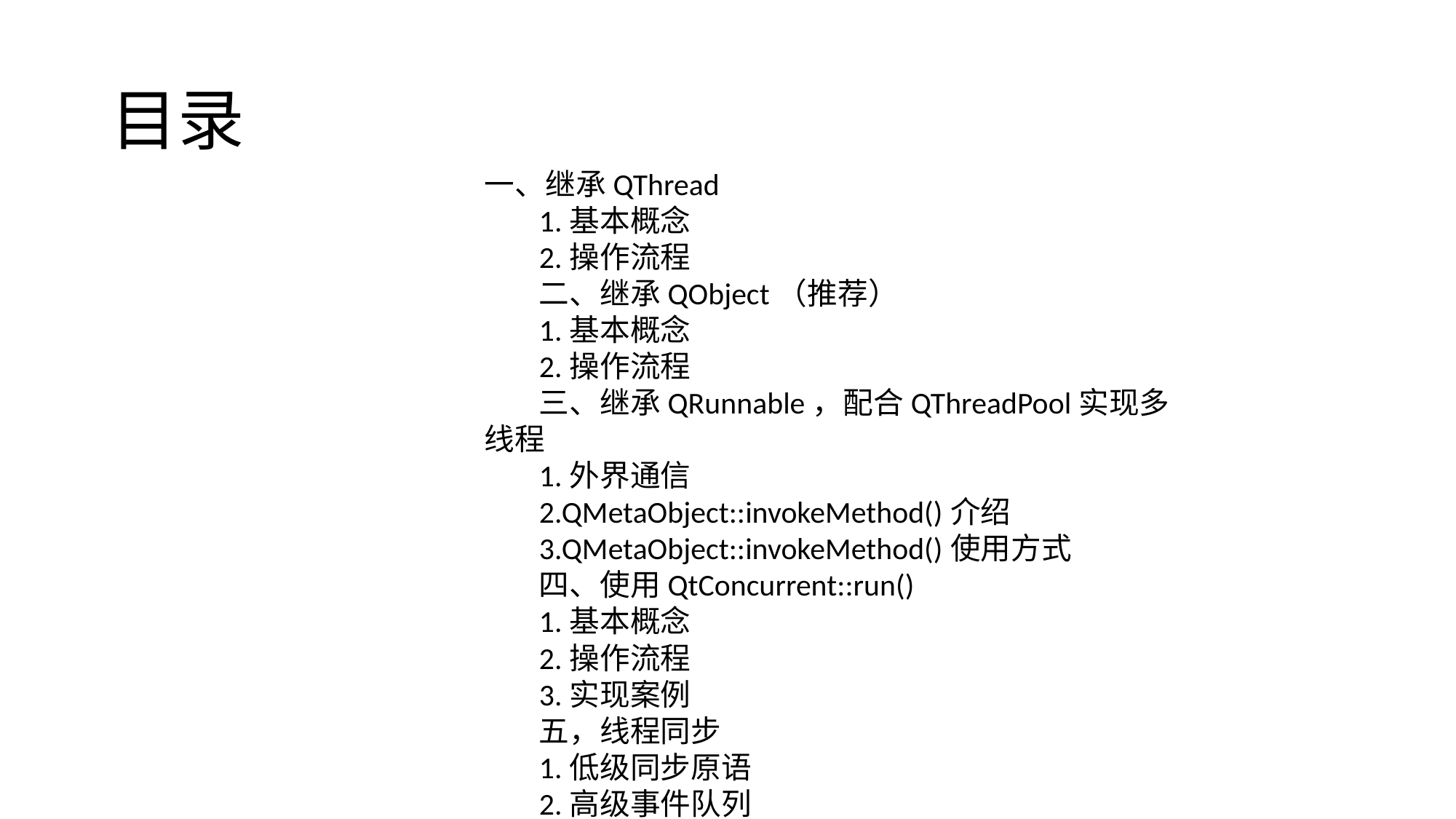

# 目录
一、继承QThread
1.基本概念
2.操作流程
二、继承QObject（推荐）
1.基本概念
2.操作流程
三、继承QRunnable，配合QThreadPool实现多线程
1.外界通信
2.QMetaObject::invokeMethod()介绍
3.QMetaObject::invokeMethod()使用方式
四、使用QtConcurrent::run()
1.基本概念
2.操作流程
3.实现案例
五，线程同步
1.低级同步原语
2.高级事件队列